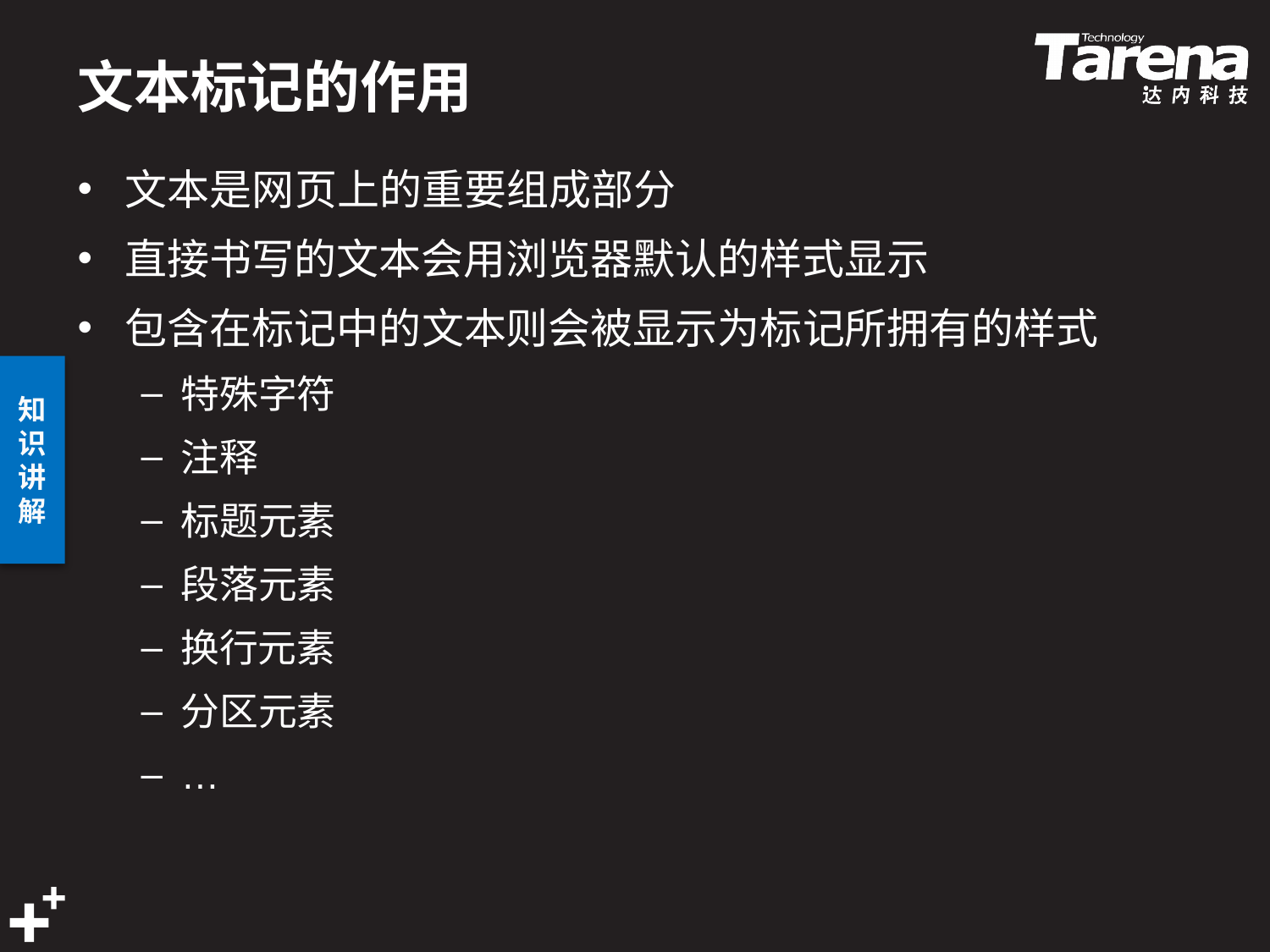

# 文本标记的作用
文本是网页上的重要组成部分
直接书写的文本会用浏览器默认的样式显示
包含在标记中的文本则会被显示为标记所拥有的样式
特殊字符
注释
标题元素
段落元素
换行元素
分区元素
…